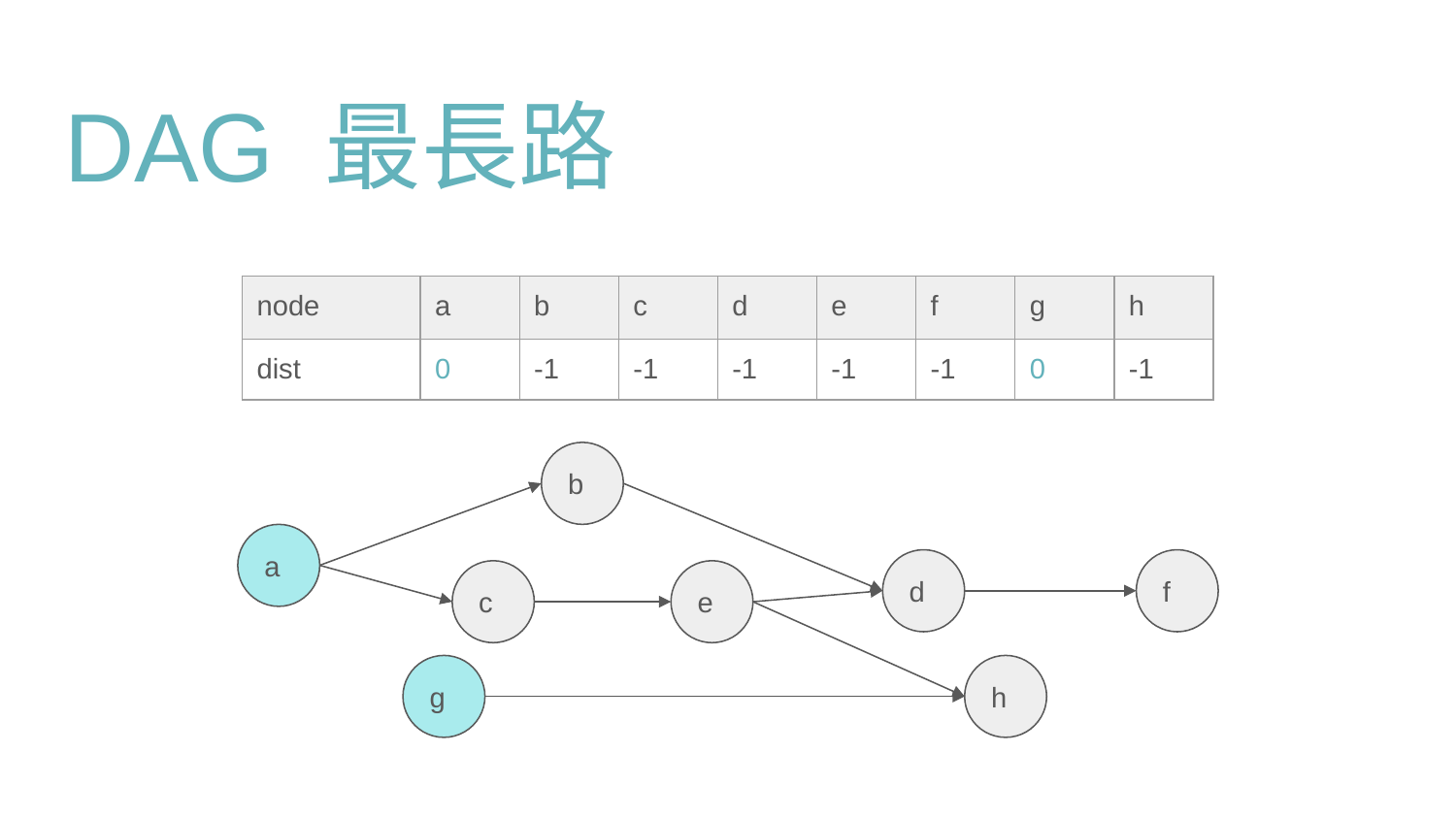

# DAG 最長路
| node | a | b | c | d | e | f | g | h |
| --- | --- | --- | --- | --- | --- | --- | --- | --- |
| dist | 0 | -1 | -1 | -1 | -1 | -1 | 0 | -1 |
b
a
d
f
e
c
g
h